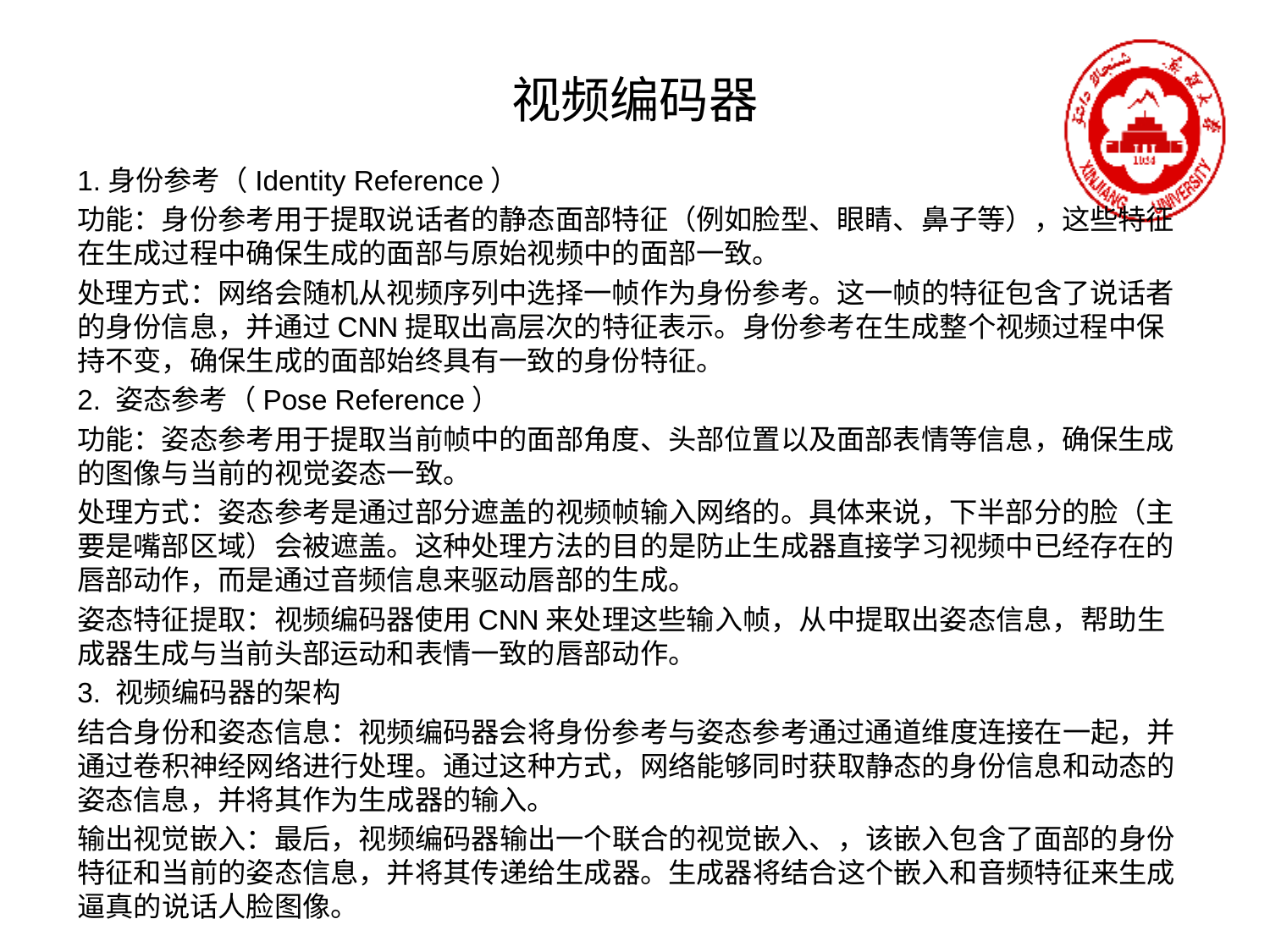

# 视频编码器
1.身份参考（Identity Reference）
功能：身份参考用于提取说话者的静态面部特征（例如脸型、眼睛、鼻子等），这些特征在生成过程中确保生成的面部与原始视频中的面部一致。
处理方式：网络会随机从视频序列中选择一帧作为身份参考。这一帧的特征包含了说话者的身份信息，并通过CNN提取出高层次的特征表示。身份参考在生成整个视频过程中保持不变，确保生成的面部始终具有一致的身份特征。
2. 姿态参考（Pose Reference）
功能：姿态参考用于提取当前帧中的面部角度、头部位置以及面部表情等信息，确保生成的图像与当前的视觉姿态一致。
处理方式：姿态参考是通过部分遮盖的视频帧输入网络的。具体来说，下半部分的脸（主要是嘴部区域）会被遮盖。这种处理方法的目的是防止生成器直接学习视频中已经存在的唇部动作，而是通过音频信息来驱动唇部的生成。
姿态特征提取：视频编码器使用CNN来处理这些输入帧，从中提取出姿态信息，帮助生成器生成与当前头部运动和表情一致的唇部动作。
3. 视频编码器的架构
结合身份和姿态信息：视频编码器会将身份参考与姿态参考通过通道维度连接在一起，并通过卷积神经网络进行处理。通过这种方式，网络能够同时获取静态的身份信息和动态的姿态信息，并将其作为生成器的输入。
输出视觉嵌入：最后，视频编码器输出一个联合的视觉嵌入、，该嵌入包含了面部的身份特征和当前的姿态信息，并将其传递给生成器。生成器将结合这个嵌入和音频特征来生成逼真的说话人脸图像。